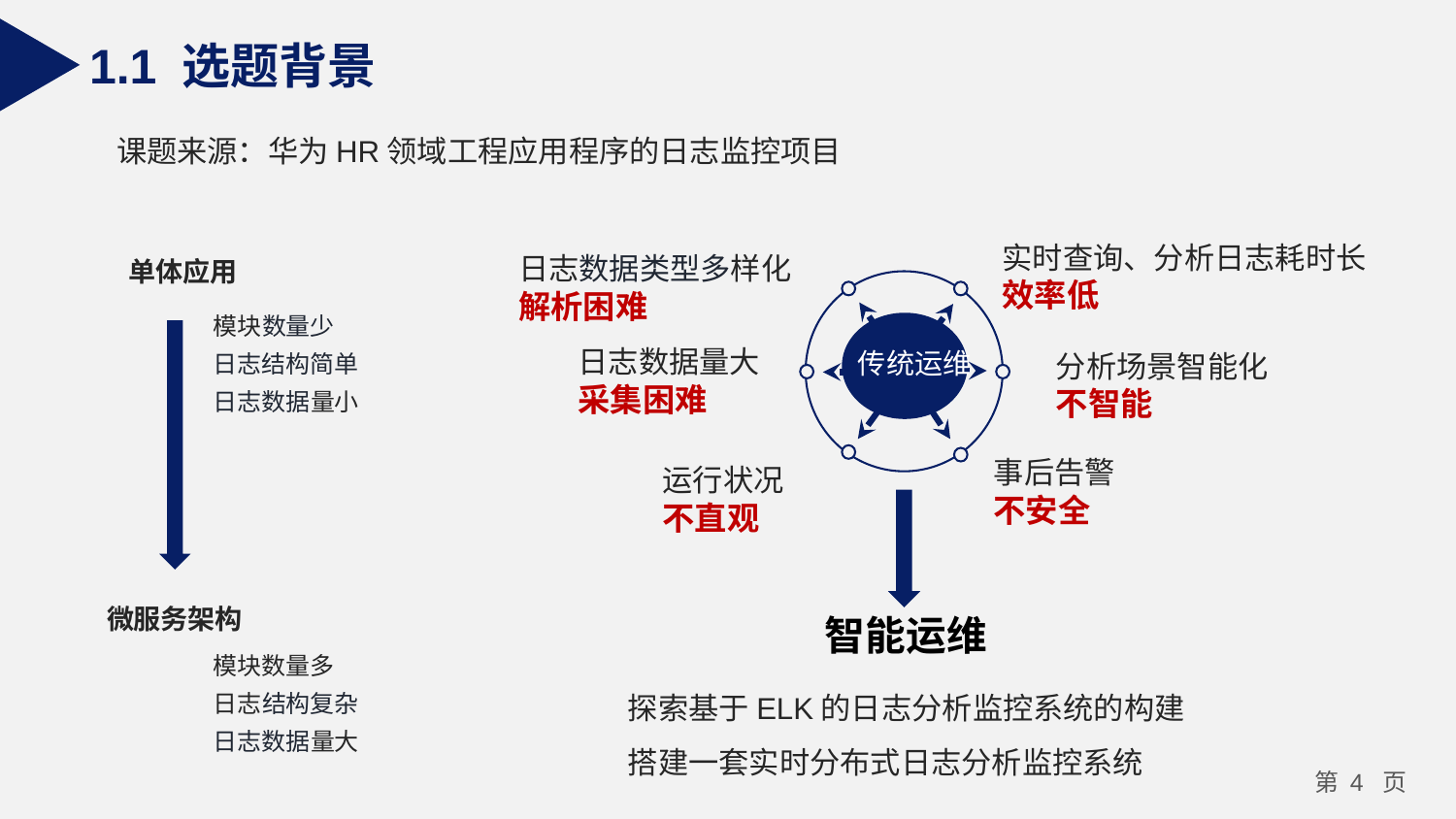

1.1 选题背景
课题来源：华为HR领域工程应用程序的日志监控项目
实时查询、分析日志耗时长
效率低
日志数据类型多样化
解析困难
单体应用

模块数量少
日志结构简单
日志数据量小

传统运维

日志数据量大
采集困难
分析场景智能化
不智能
事后告警
不安全
运行状况
不直观

微服务架构
智能运维
模块数量多
日志结构复杂
日志数据量大
探索基于ELK的日志分析监控系统的构建
搭建一套实时分布式日志分析监控系统